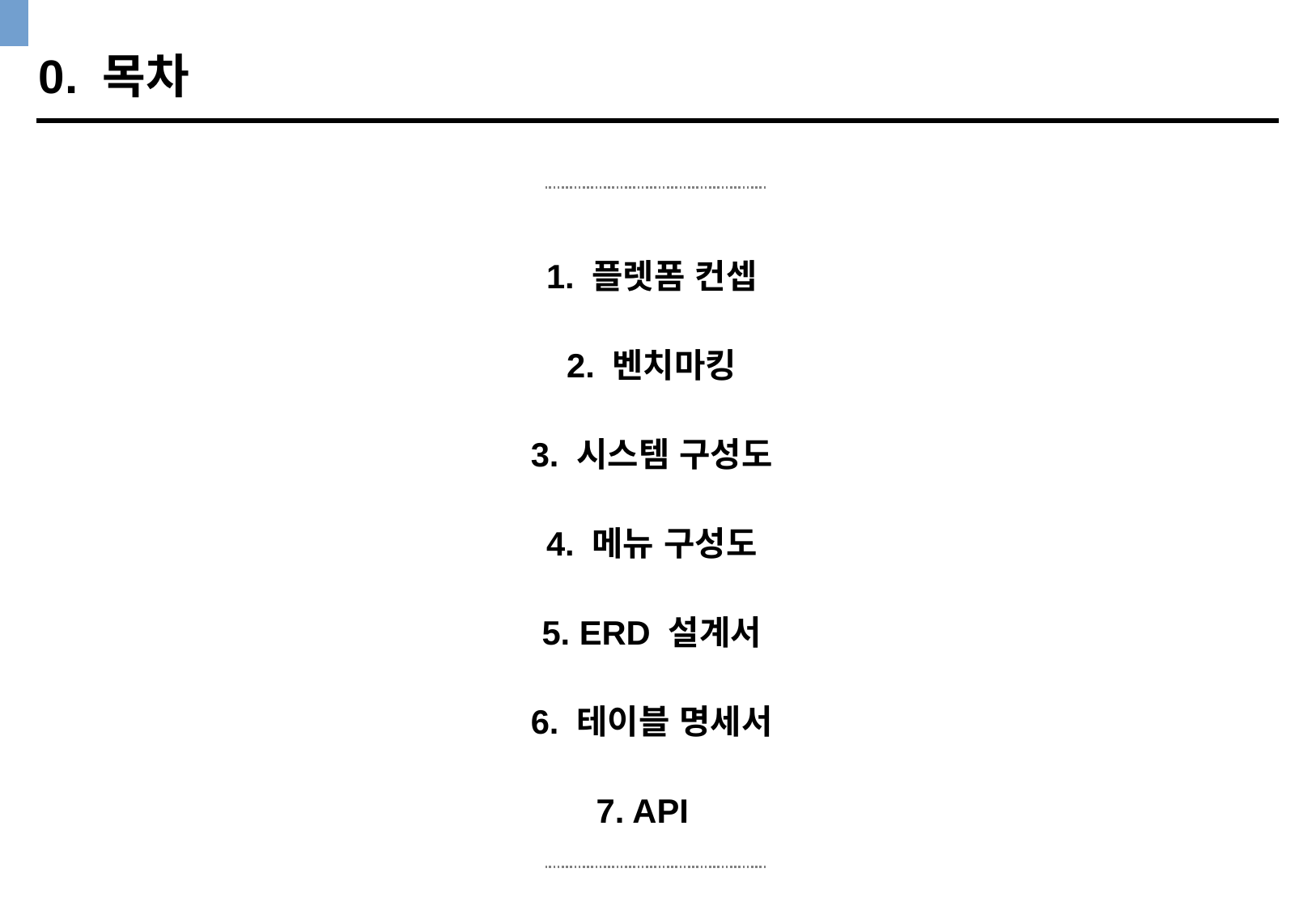

0. 목차
1. 플렛폼 컨셉

2. 벤치마킹

3. 시스템 구성도

4. 메뉴 구성도

5. ERD 설계서

6. 테이블 명세서

7. API